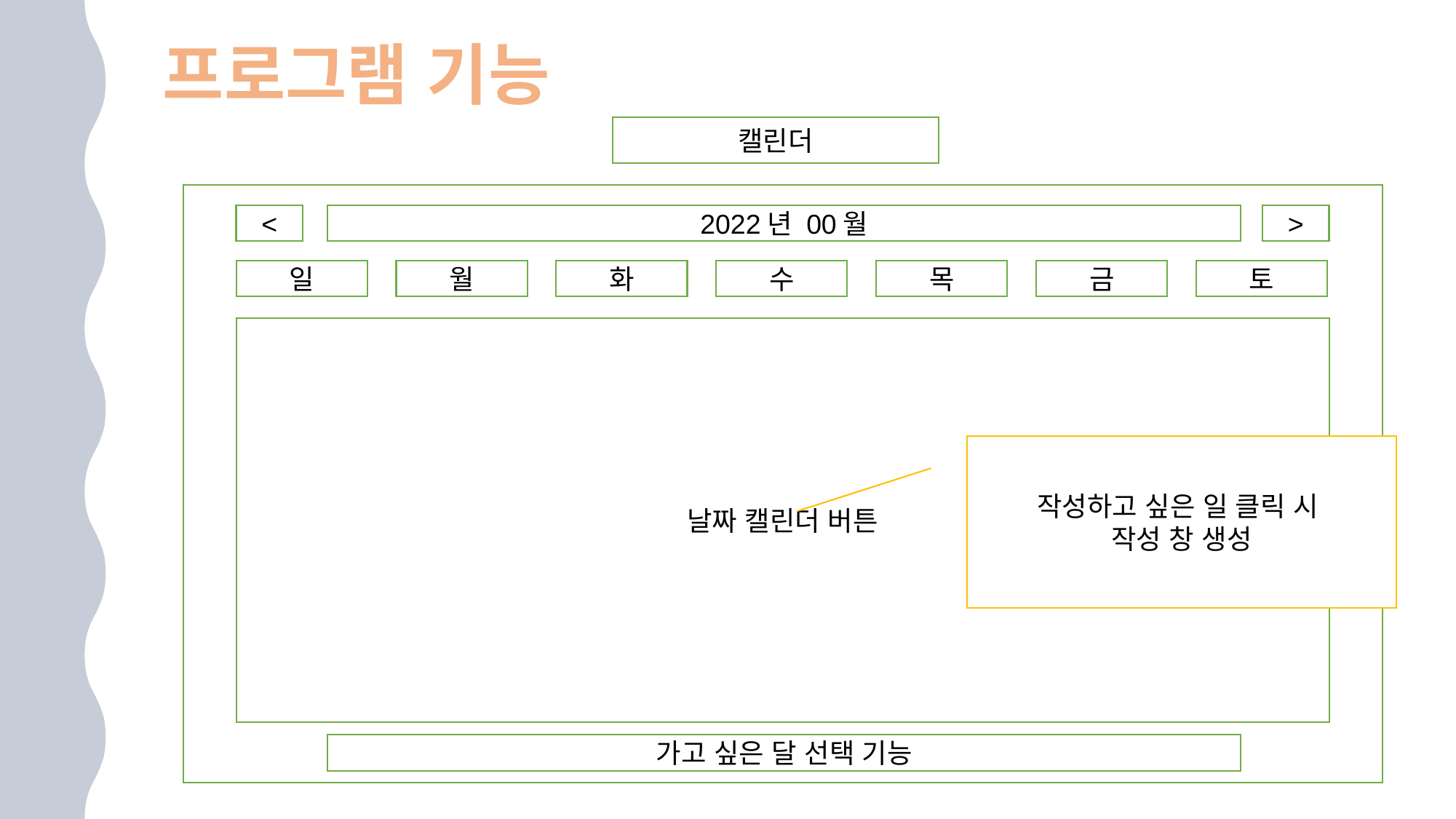

# 프로그램 기능
캘린더

<
2022년 00월
>
일
월
화
수
목
금
토
날짜 캘린더 버튼
작성하고 싶은 일 클릭 시
작성 창 생성
가고 싶은 달 선택 기능